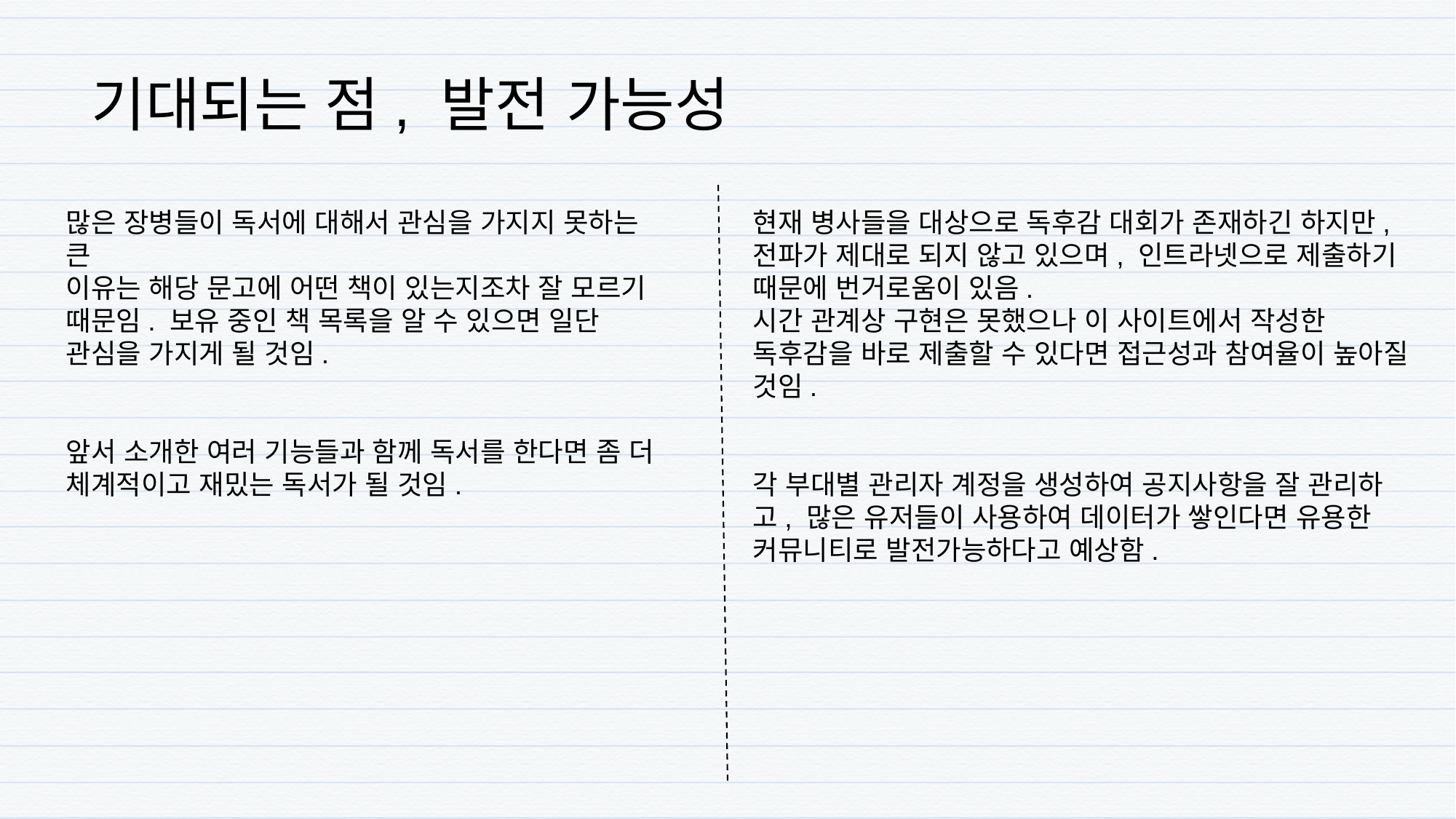

기대되는 점, 발전 가능성
많은 장병들이 독서에 대해서 관심을 가지지 못하는 큰
이유는 해당 문고에 어떤 책이 있는지조차 잘 모르기
때문임. 보유 중인 책 목록을 알 수 있으면 일단 관심을 가지게 될 것임.

앞서 소개한 여러 기능들과 함께 독서를 한다면 좀 더 체계적이고 재밌는 독서가 될 것임.
현재 병사들을 대상으로 독후감 대회가 존재하긴 하지만, 전파가 제대로 되지 않고 있으며, 인트라넷으로 제출하기 때문에 번거로움이 있음.
시간 관계상 구현은 못했으나 이 사이트에서 작성한 독후감을 바로 제출할 수 있다면 접근성과 참여율이 높아질 것임.

각 부대별 관리자 계정을 생성하여 공지사항을 잘 관리하고, 많은 유저들이 사용하여 데이터가 쌓인다면 유용한 커뮤니티로 발전가능하다고 예상함.